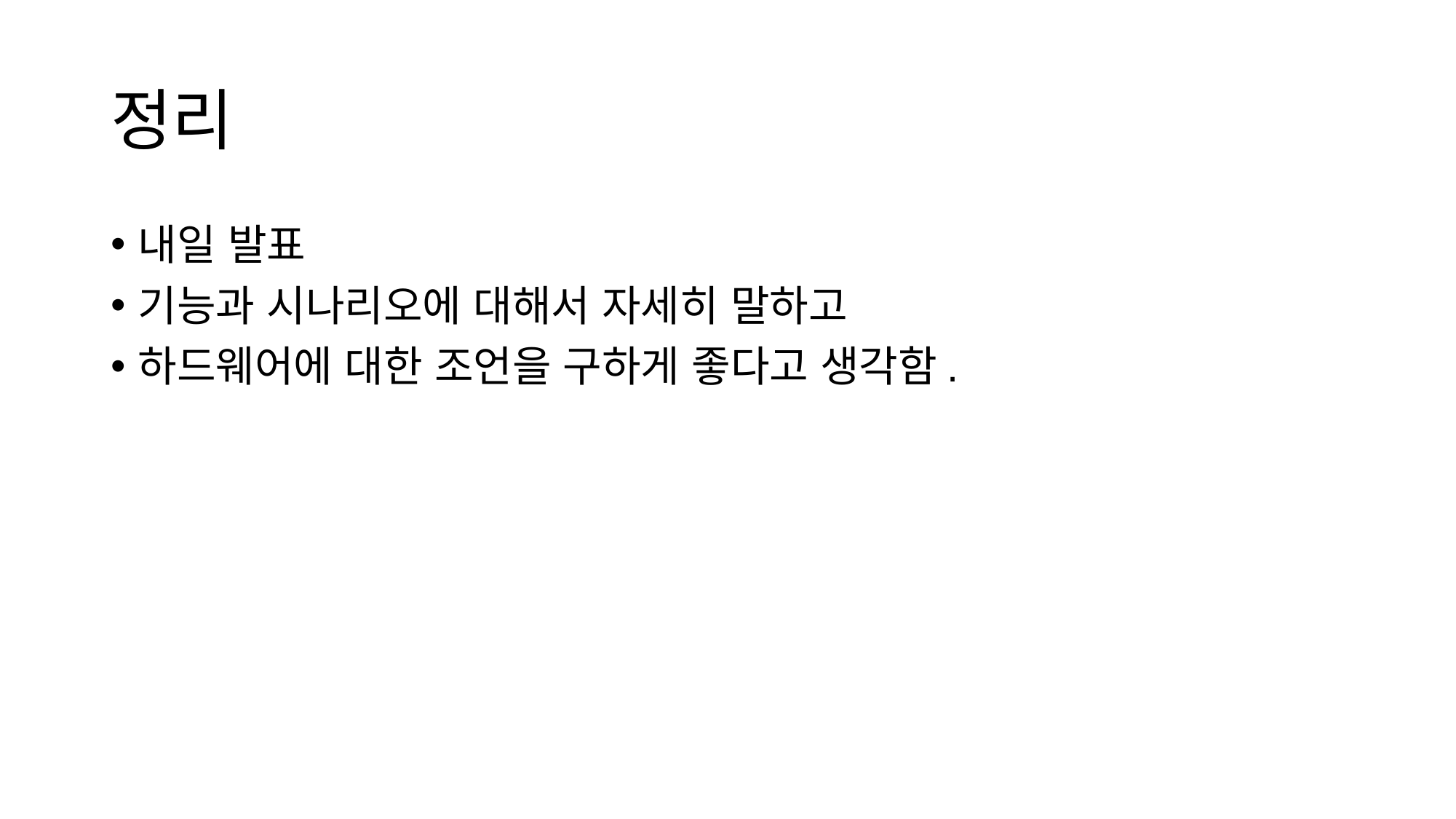

# 정리
내일 발표
기능과 시나리오에 대해서 자세히 말하고
하드웨어에 대한 조언을 구하게 좋다고 생각함.